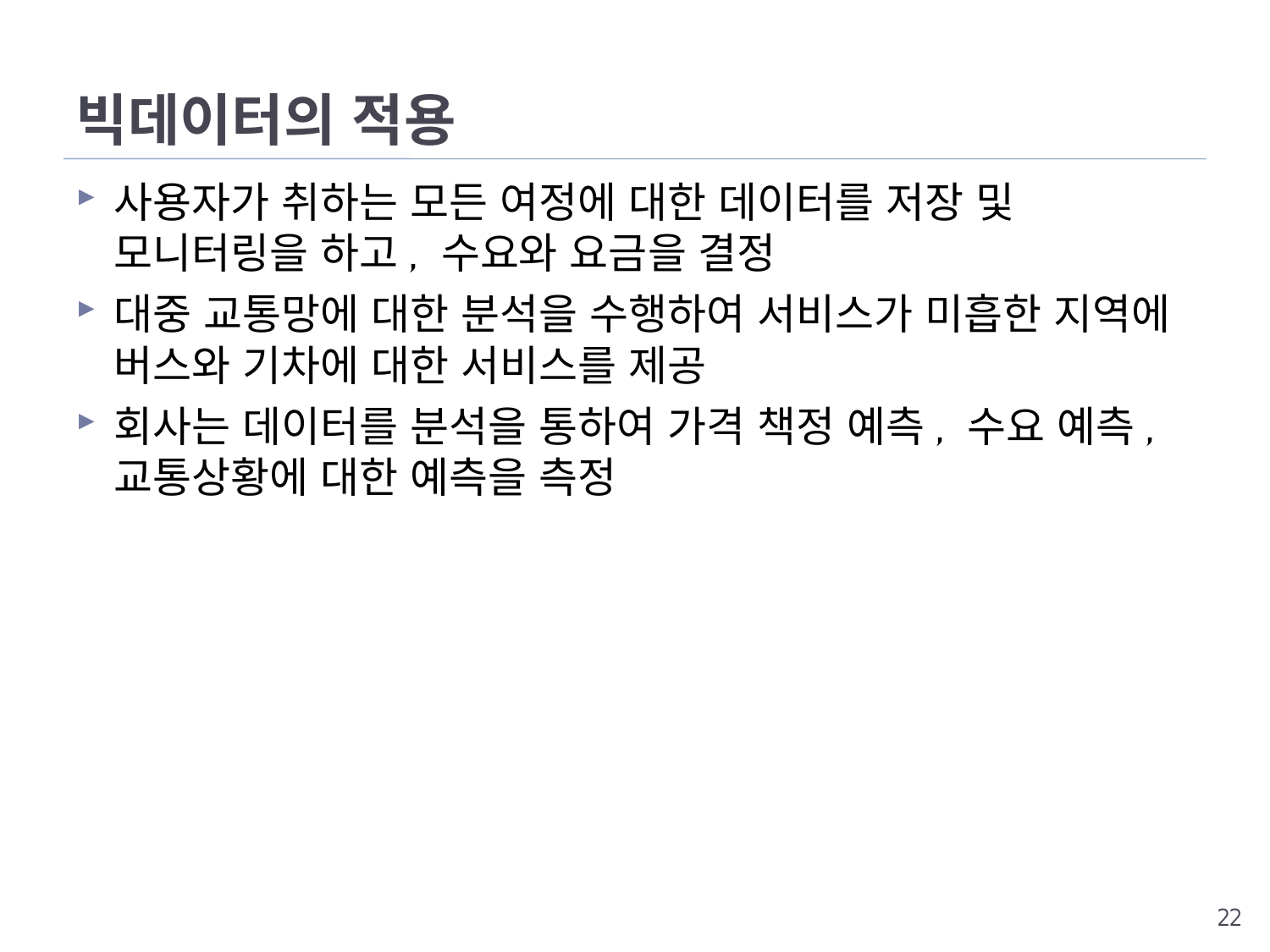

# 빅데이터의 적용
사용자가 취하는 모든 여정에 대한 데이터를 저장 및 모니터링을 하고, 수요와 요금을 결정
대중 교통망에 대한 분석을 수행하여 서비스가 미흡한 지역에 버스와 기차에 대한 서비스를 제공
회사는 데이터를 분석을 통하여 가격 책정 예측, 수요 예측, 교통상황에 대한 예측을 측정
22